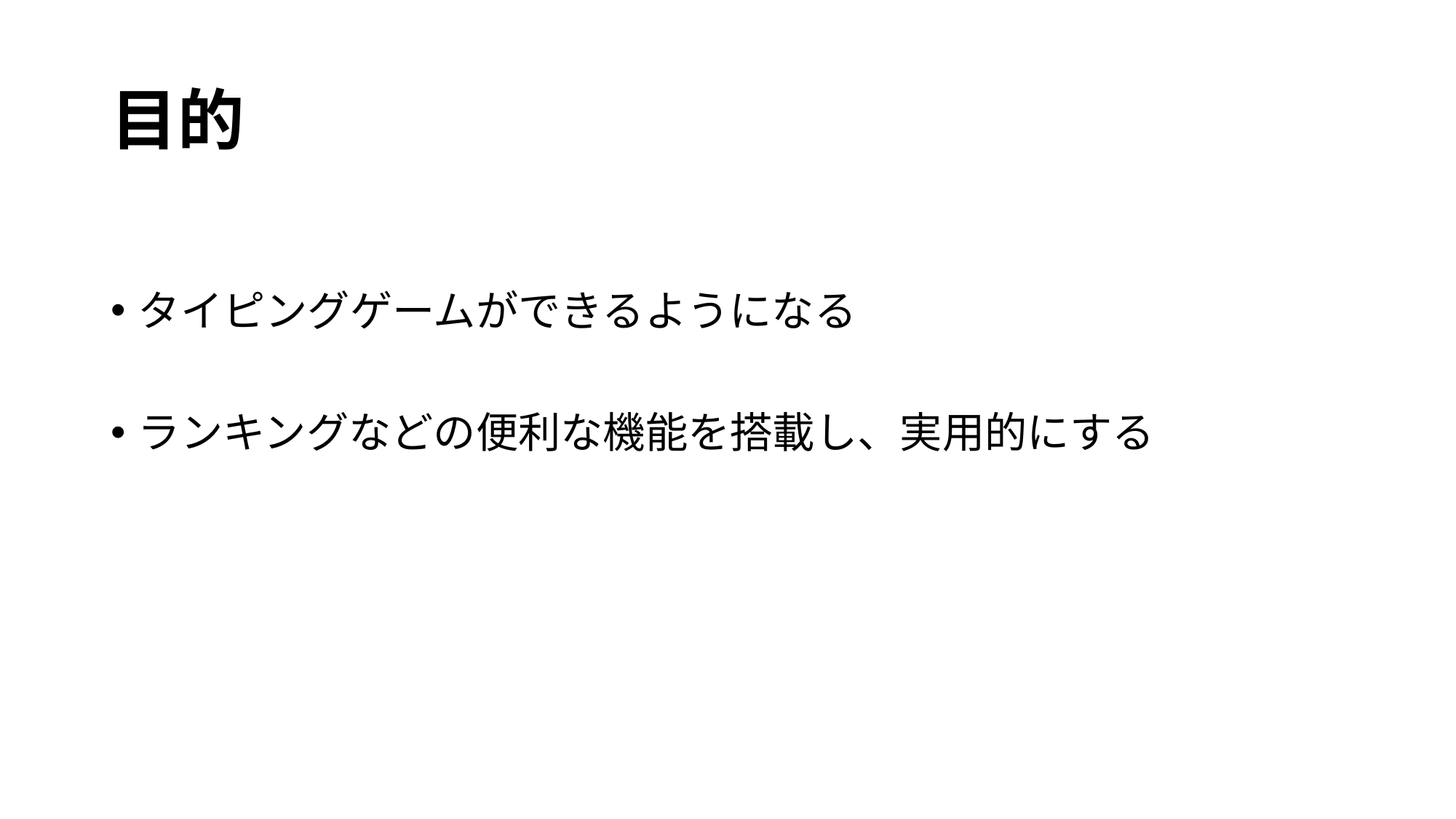

# 目的

タイピングゲームができるようになる

ランキングなどの便利な機能を搭載し、実用的にする